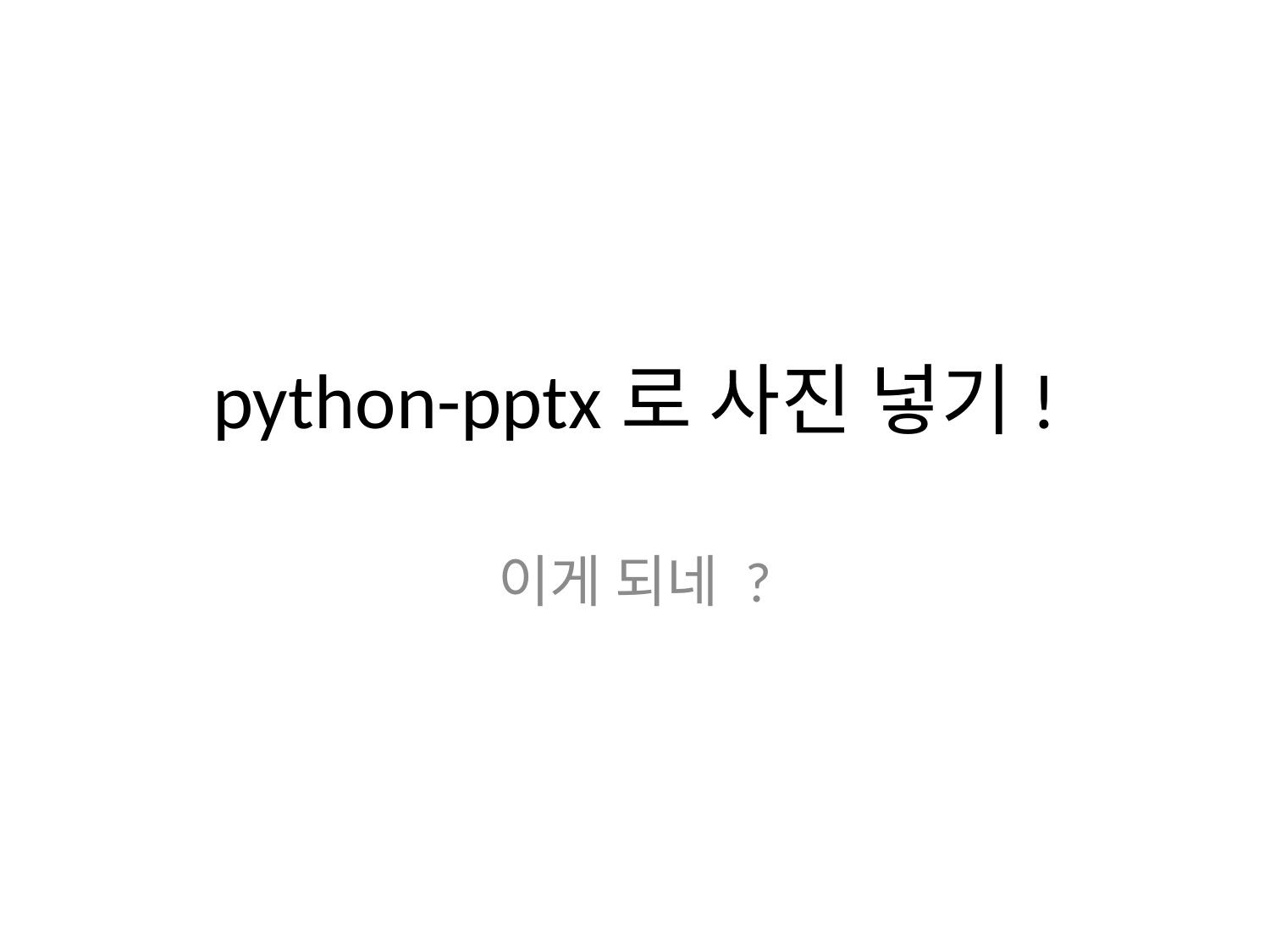

# python-pptx로 사진 넣기!
이게 되네 ?